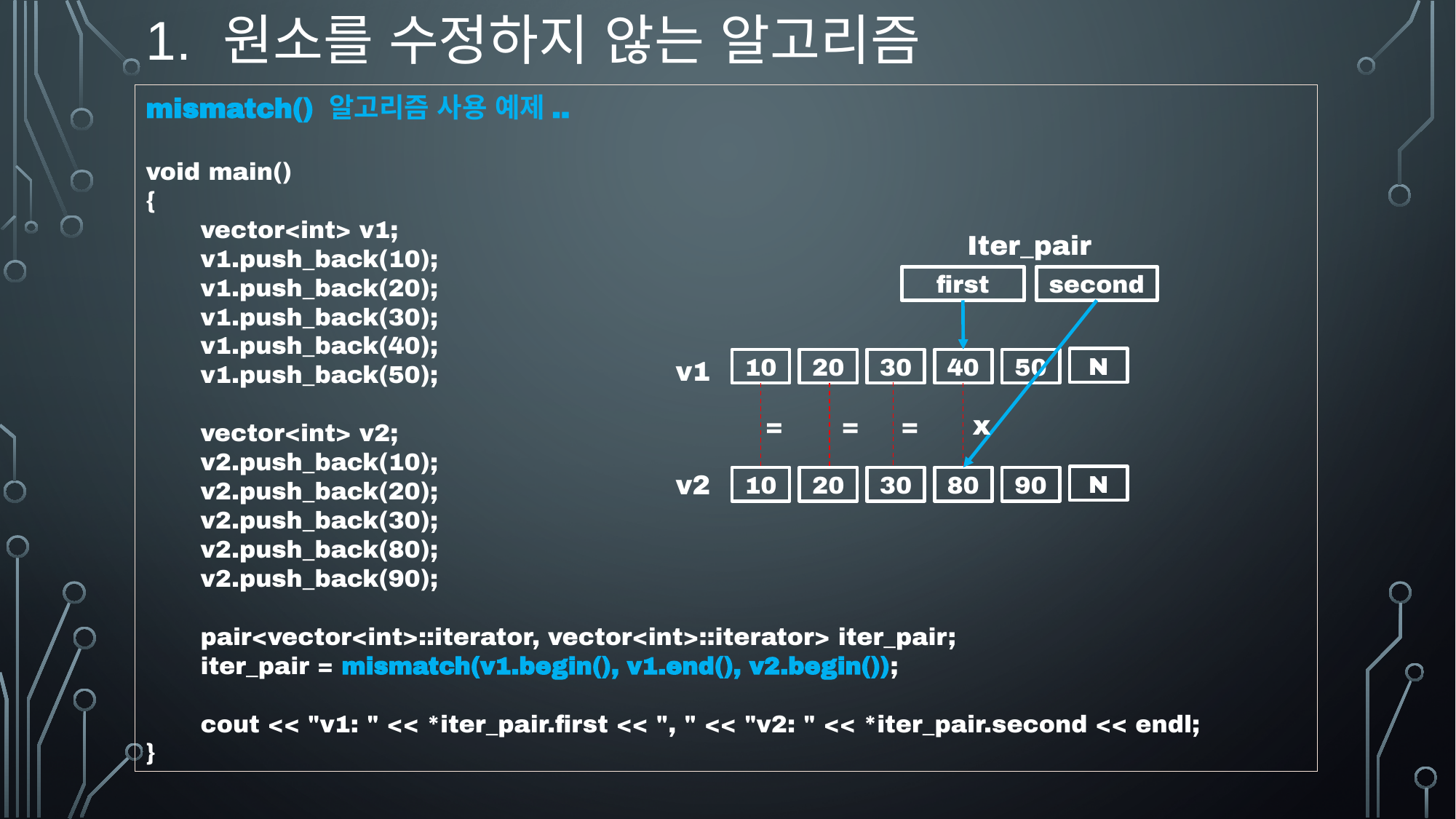

# 1. 원소를 수정하지 않는 알고리즘
mismatch() 알고리즘 사용 예제..

void main()
{
vector<int> v1;
v1.push_back(10);
v1.push_back(20);
v1.push_back(30);
v1.push_back(40);
v1.push_back(50);

vector<int> v2;
v2.push_back(10);
v2.push_back(20);
v2.push_back(30);
v2.push_back(80);
v2.push_back(90);

pair<vector<int>::iterator, vector<int>::iterator> iter_pair;
iter_pair = mismatch(v1.begin(), v1.end(), v2.begin());

cout << "v1: " << *iter_pair.first << ", " << "v2: " << *iter_pair.second << endl;
}
Iter_pair
first
second
v1
N
10
20
30
40
50
x
=
=
=
v2
N
10
20
30
80
90